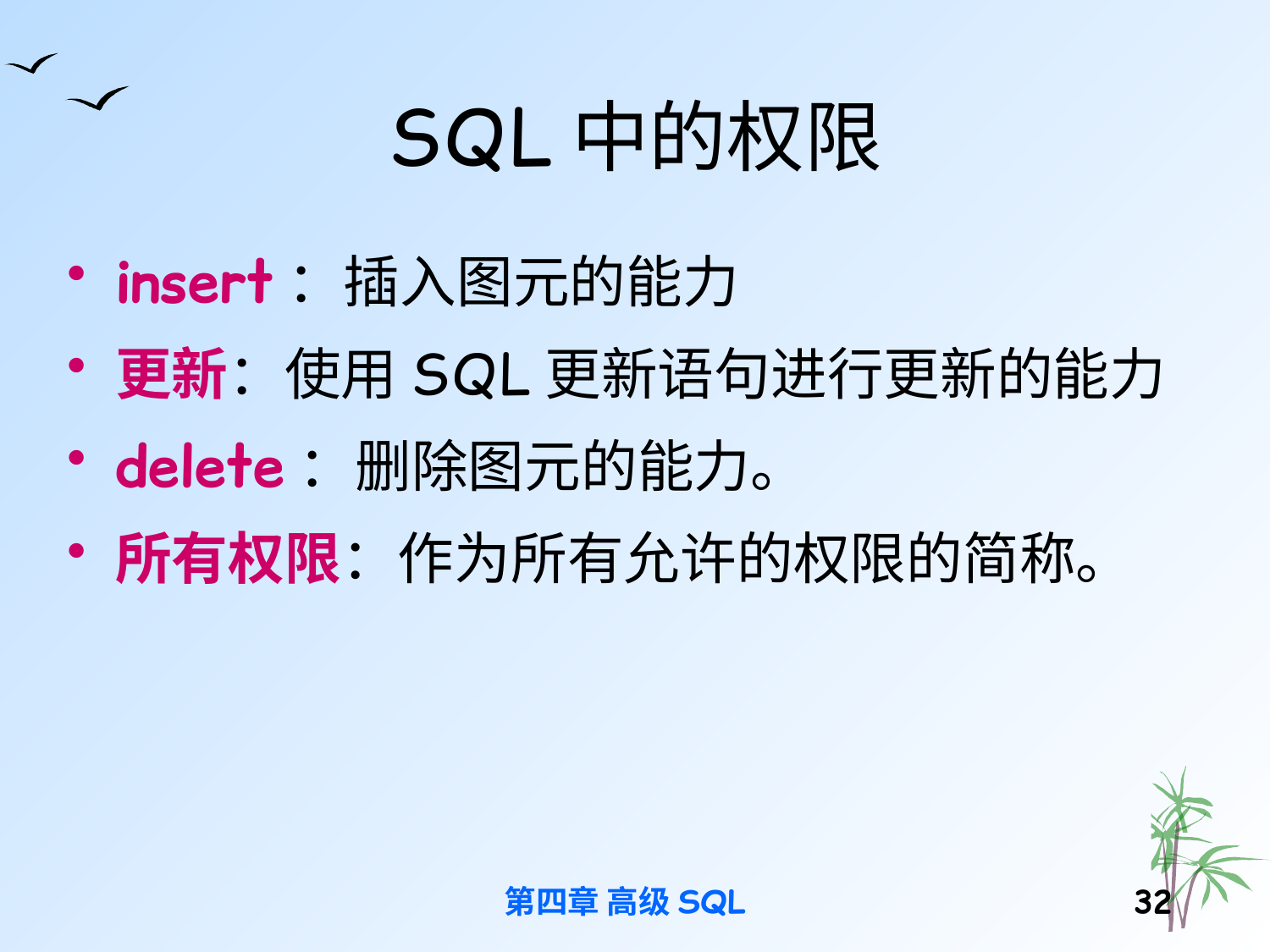

# SQL中的权限
insert：插入图元的能力
更新：使用SQL更新语句进行更新的能力
delete：删除图元的能力。
所有权限：作为所有允许的权限的简称。

第四章 高级SQL
32